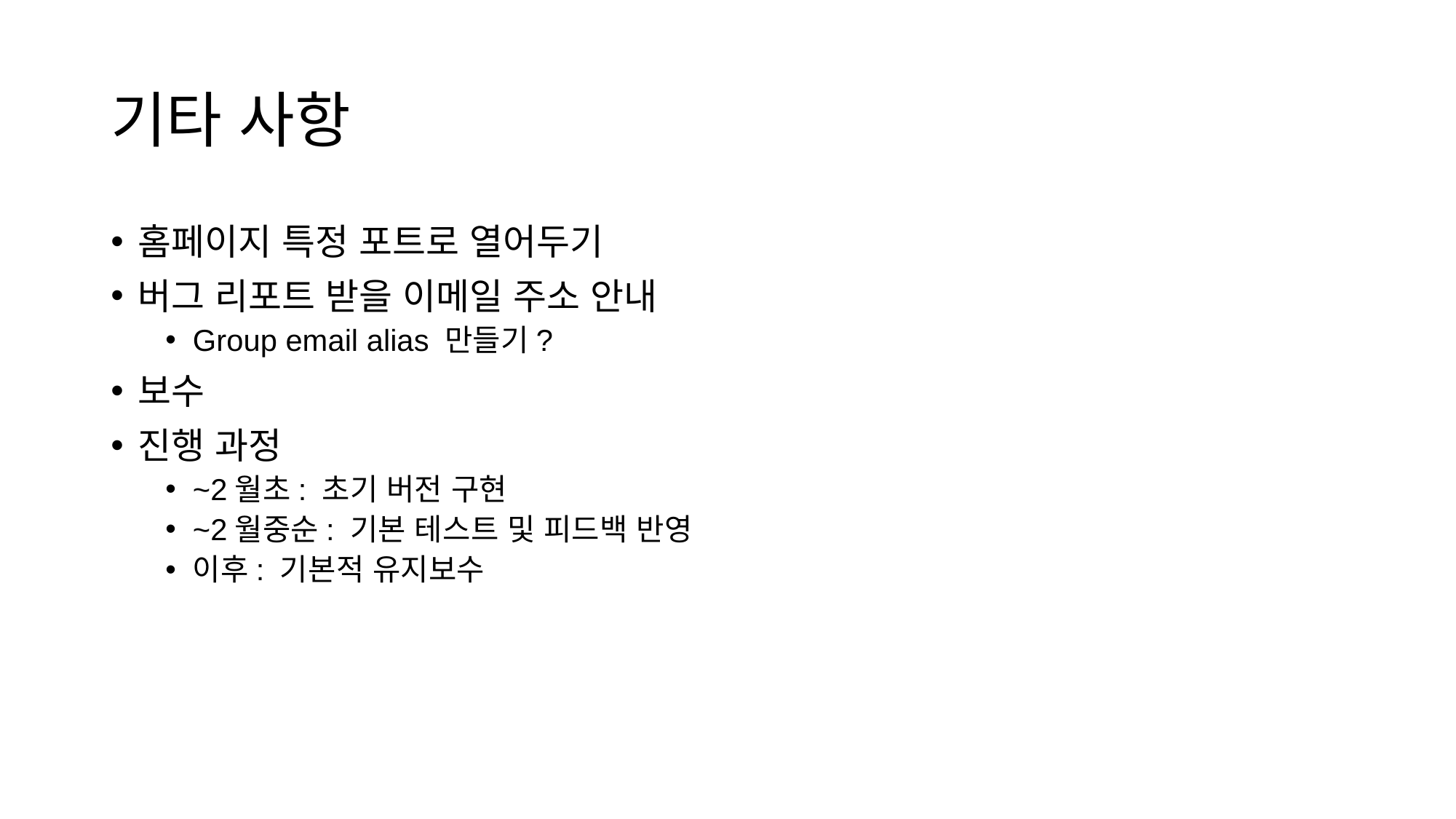

# 기타 사항
홈페이지 특정 포트로 열어두기
버그 리포트 받을 이메일 주소 안내
Group email alias 만들기?
보수
진행 과정
~2월초: 초기 버전 구현
~2월중순: 기본 테스트 및 피드백 반영
이후: 기본적 유지보수